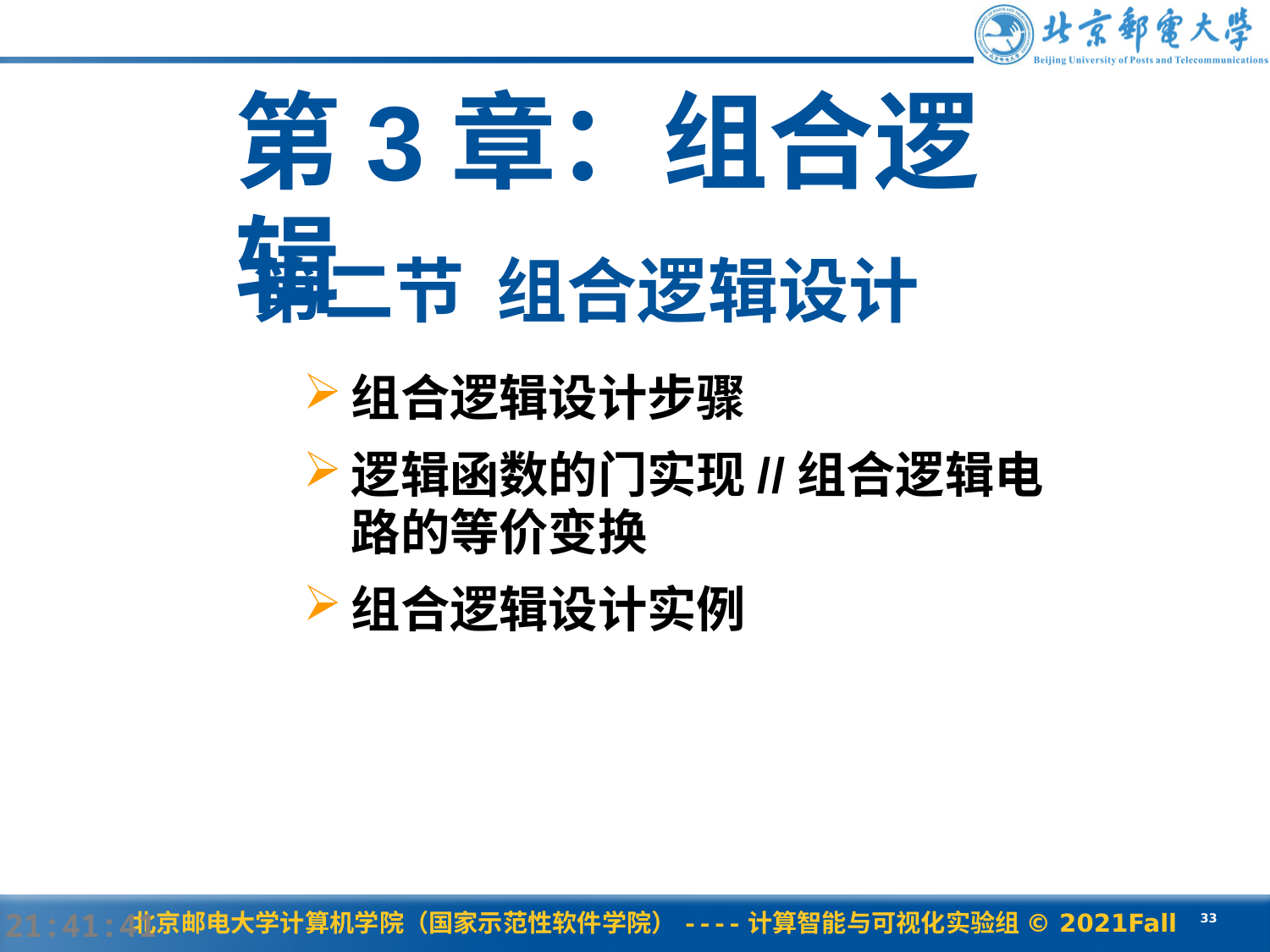

第3章：组合逻辑
# 第二节  组合逻辑设计
组合逻辑设计步骤
逻辑函数的门实现//组合逻辑电路的等价变换
组合逻辑设计实例